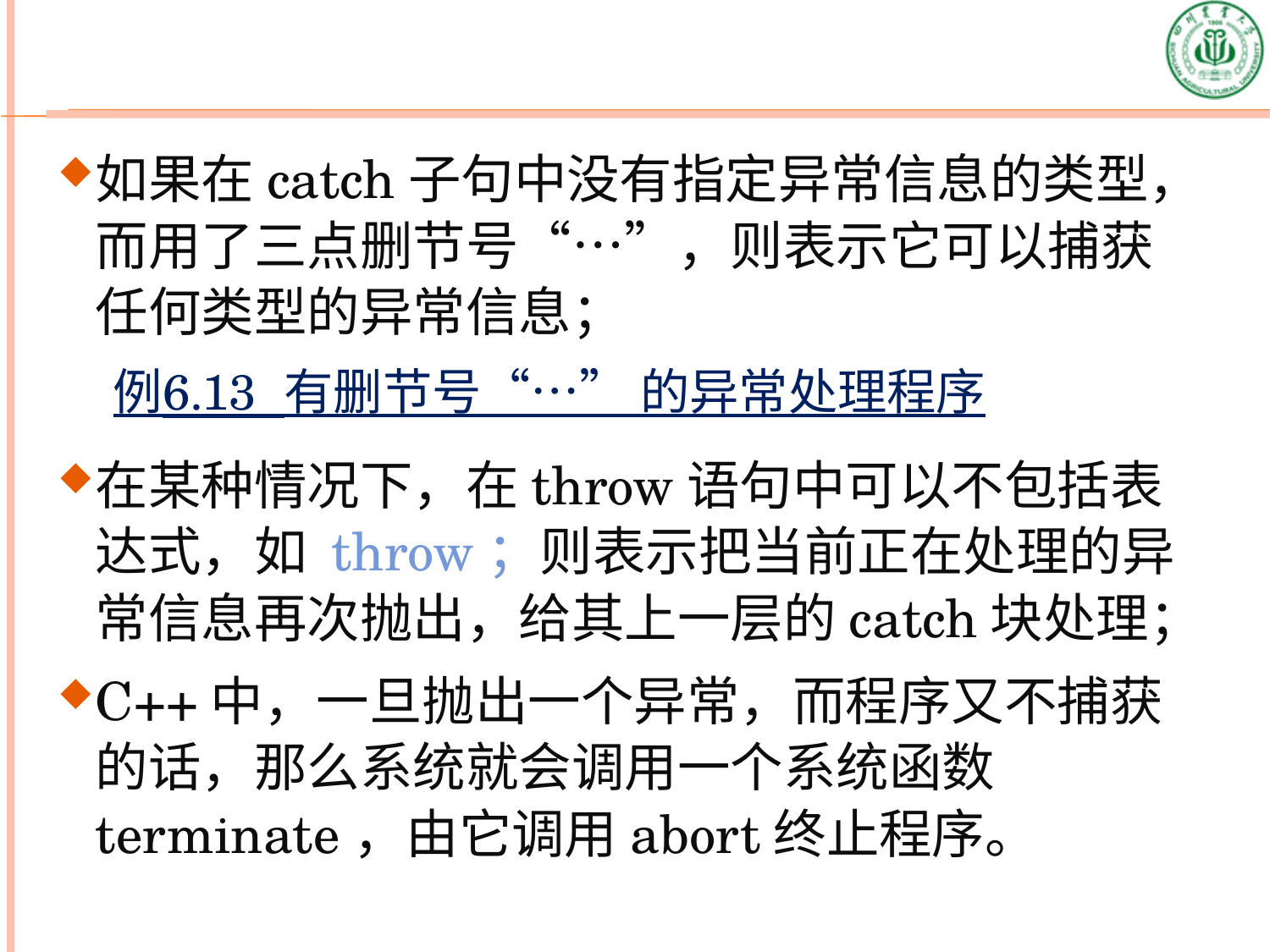

如果在catch子句中没有指定异常信息的类型，而用了三点删节号“…”，则表示它可以捕获任何类型的异常信息；
    例6.13  有删节号“…” 的异常处理程序
在某种情况下，在throw语句中可以不包括表达式，如 throw；则表示把当前正在处理的异常信息再次抛出，给其上一层的catch块处理；
C++中，一旦抛出一个异常，而程序又不捕获的话，那么系统就会调用一个系统函数terminate，由它调用abort终止程序。